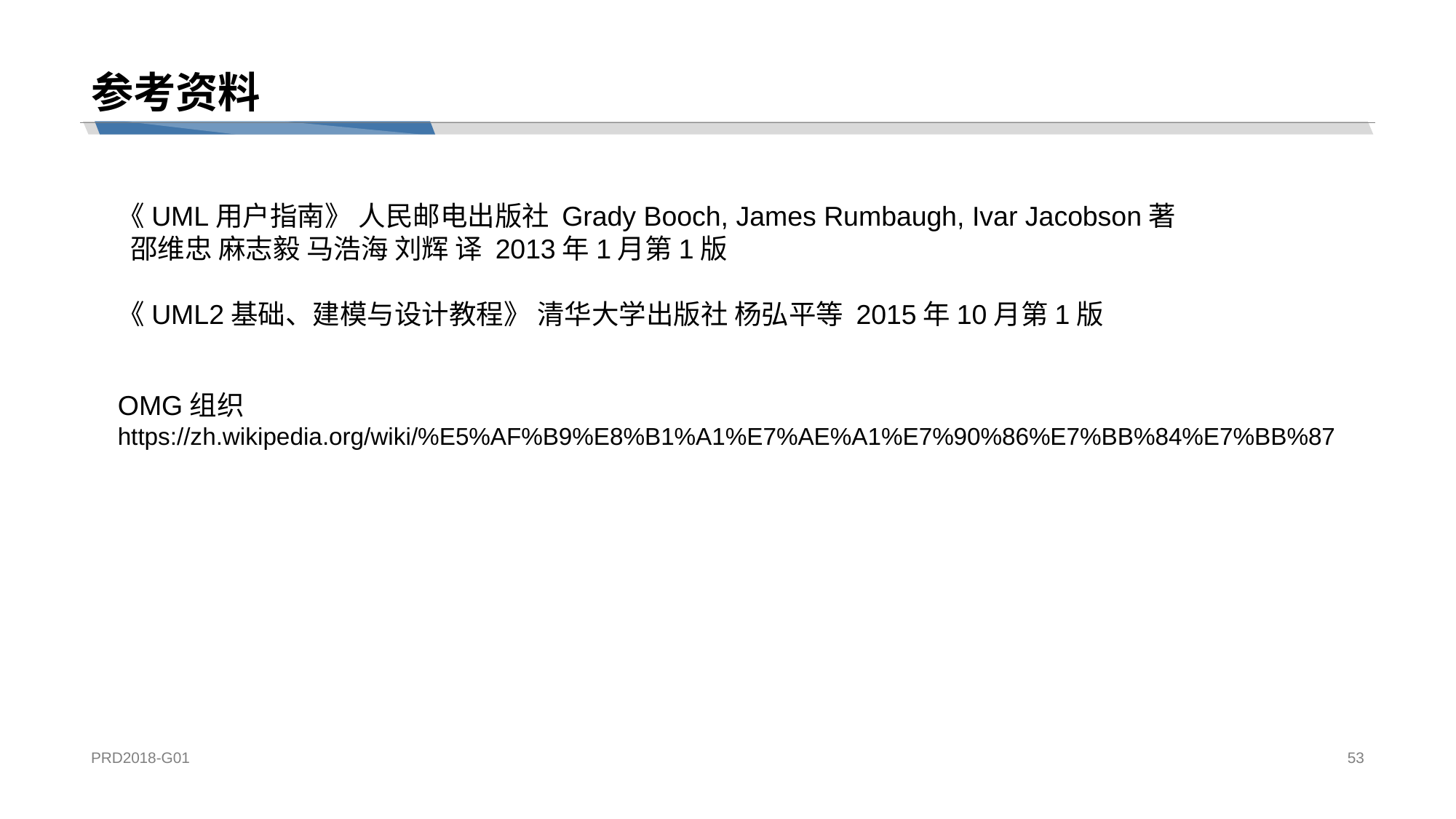

# 参考资料
《UML用户指南》 人民邮电出版社 Grady Booch, James Rumbaugh, Ivar Jacobson著
 邵维忠 麻志毅 马浩海 刘辉 译 2013年1月第1版

《UML2基础、建模与设计教程》 清华大学出版社 杨弘平等 2015年10月第1版

OMG组织
https://zh.wikipedia.org/wiki/%E5%AF%B9%E8%B1%A1%E7%AE%A1%E7%90%86%E7%BB%84%E7%BB%87
PRD2018-G01
53